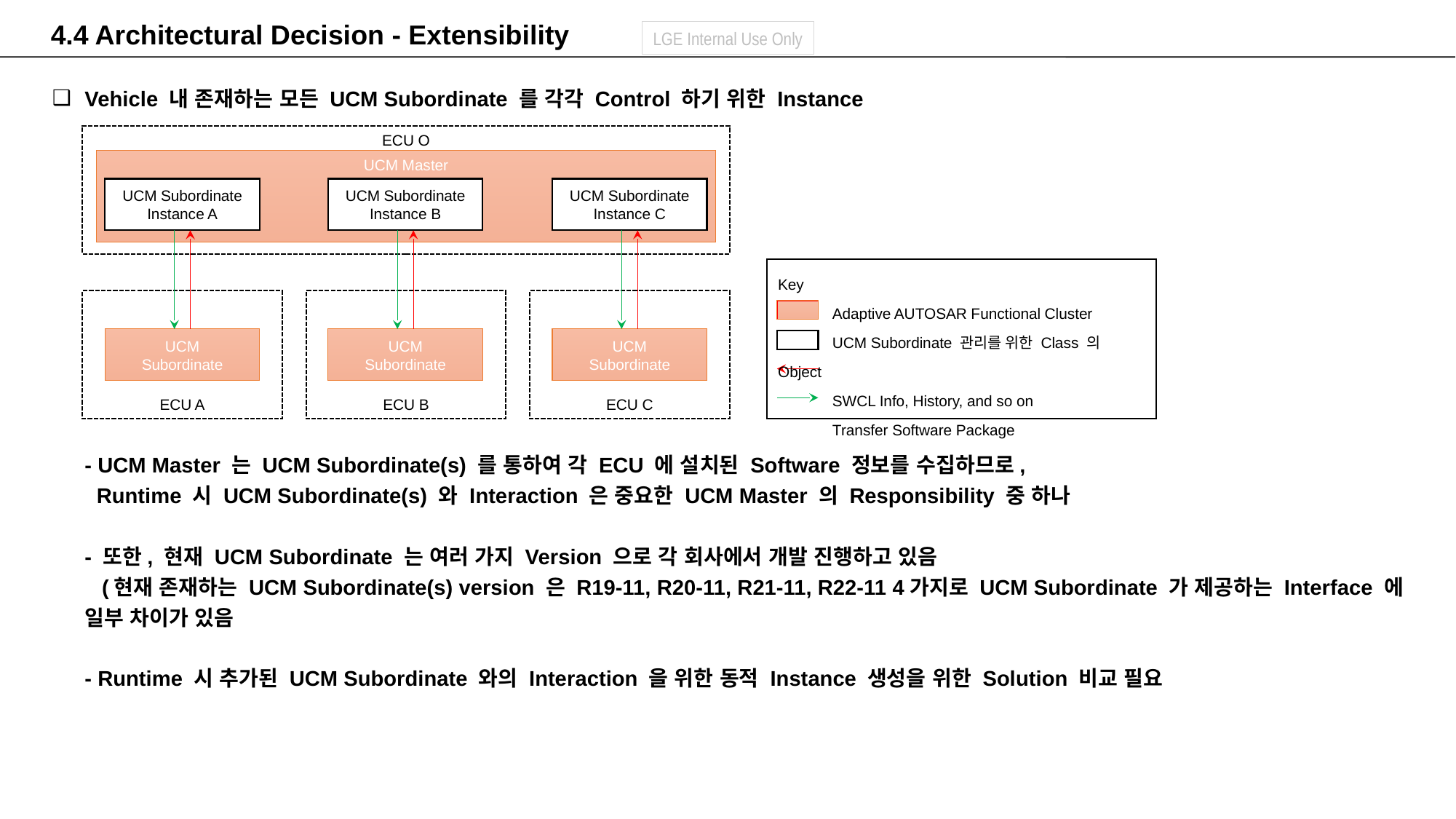

4.4 Architectural Decision - Extensibility
Vehicle 내 존재하는 모든 UCM Subordinate 를 각각 Control 하기 위한 Instance
- UCM Master 는 UCM Subordinate(s) 를 통하여 각 ECU 에 설치된 Software 정보를 수집하므로,
  Runtime 시 UCM Subordinate(s) 와 Interaction 은 중요한 UCM Master 의 Responsibility 중 하나
- 또한, 현재 UCM Subordinate 는 여러 가지 Version 으로 각 회사에서 개발 진행하고 있음
  (현재 존재하는 UCM Subordinate(s) version 은 R19-11, R20-11, R21-11, R22-11 4가지로 UCM Subordinate 가 제공하는 Interface 에 일부 차이가 있음
- Runtime 시 추가된 UCM Subordinate 와의 Interaction 을 위한 동적 Instance 생성을 위한 Solution 비교 필요
ECU O
UCM Master
UCM Subordinate
Instance A
UCM Subordinate
Instance B
UCM Subordinate
Instance C
Key
             Adaptive AUTOSAR Functional Cluster
             UCM Subordinate 관리를 위한 Class 의 Object
             SWCL Info, History, and so on
             Transfer Software Package

ECU A
ECU B
ECU C
UCM
Subordinate
UCM
Subordinate
UCM
Subordinate